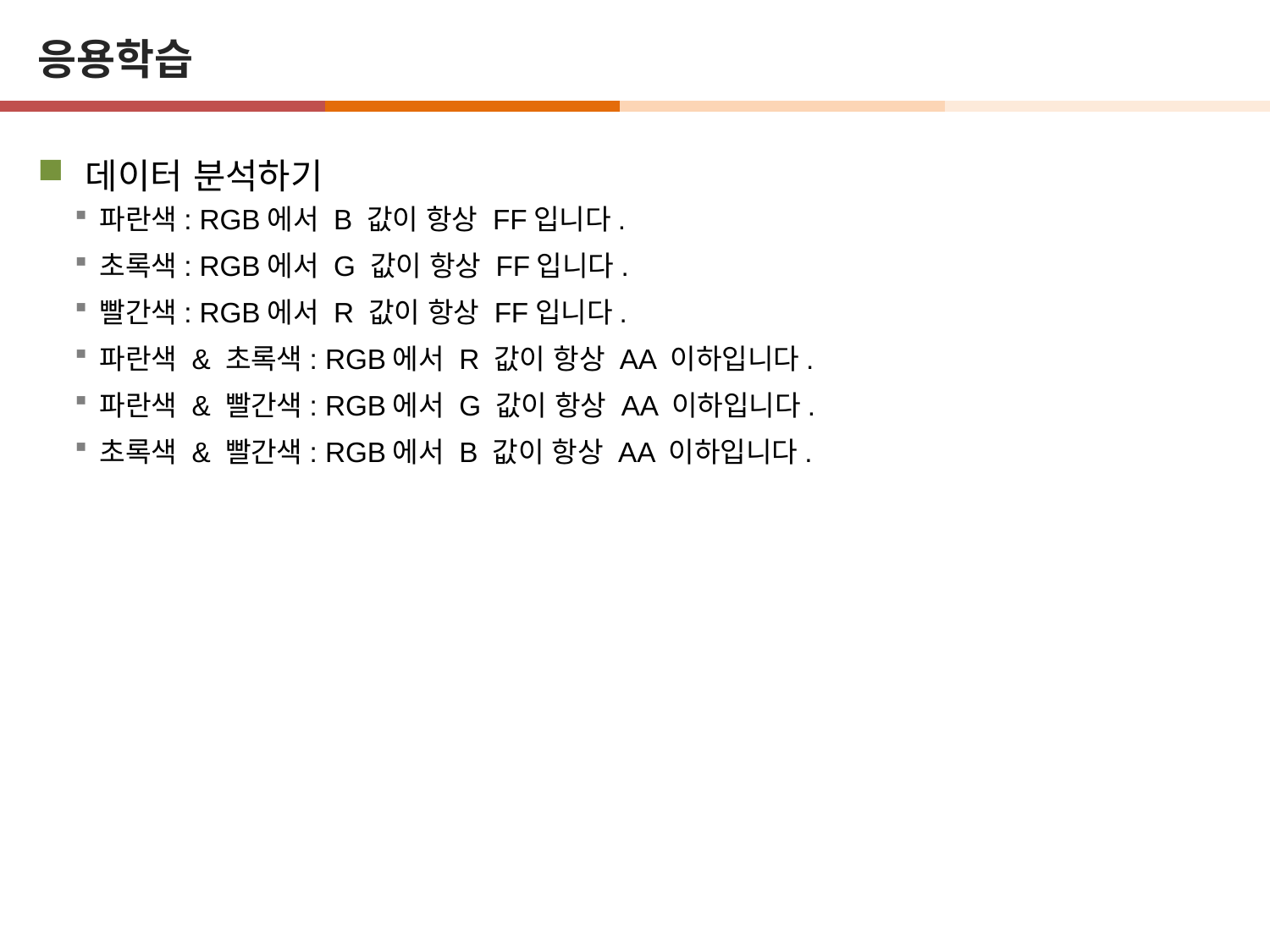

# 응용학습
데이터 분석하기
파란색: RGB에서 B 값이 항상 FF입니다.
초록색: RGB에서 G 값이 항상 FF입니다.
빨간색: RGB에서 R 값이 항상 FF입니다.
파란색 & 초록색: RGB에서 R 값이 항상 AA 이하입니다.
파란색 & 빨간색: RGB에서 G 값이 항상 AA 이하입니다.
초록색 & 빨간색: RGB에서 B 값이 항상 AA 이하입니다.